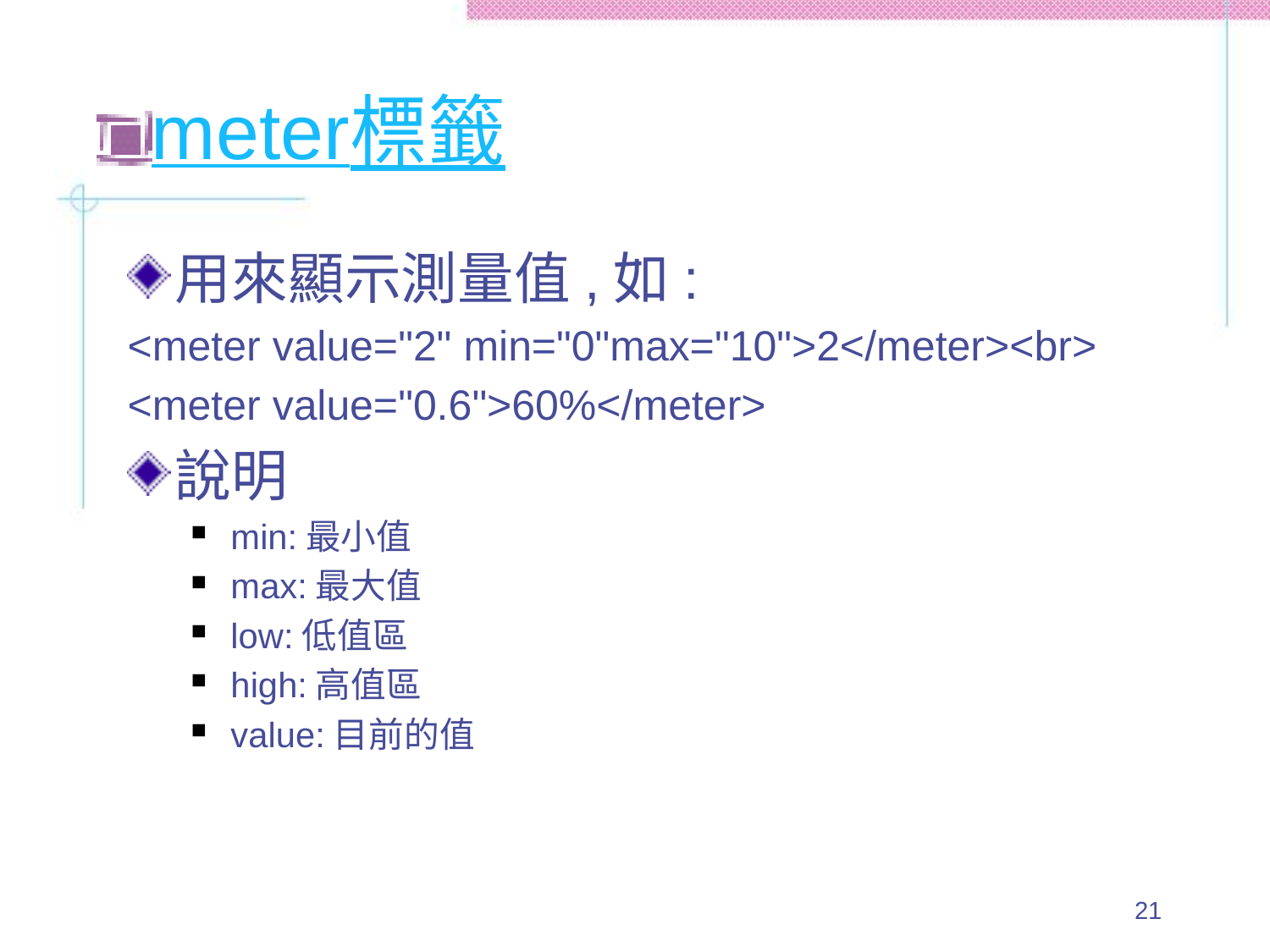

# meter標籤
用來顯示測量值,如:
<meter value="2" min="0"max="10">2</meter><br>
<meter value="0.6">60%</meter>
說明
min:最小值
max:最大值
low:低值區
high:高值區
value:目前的值

21